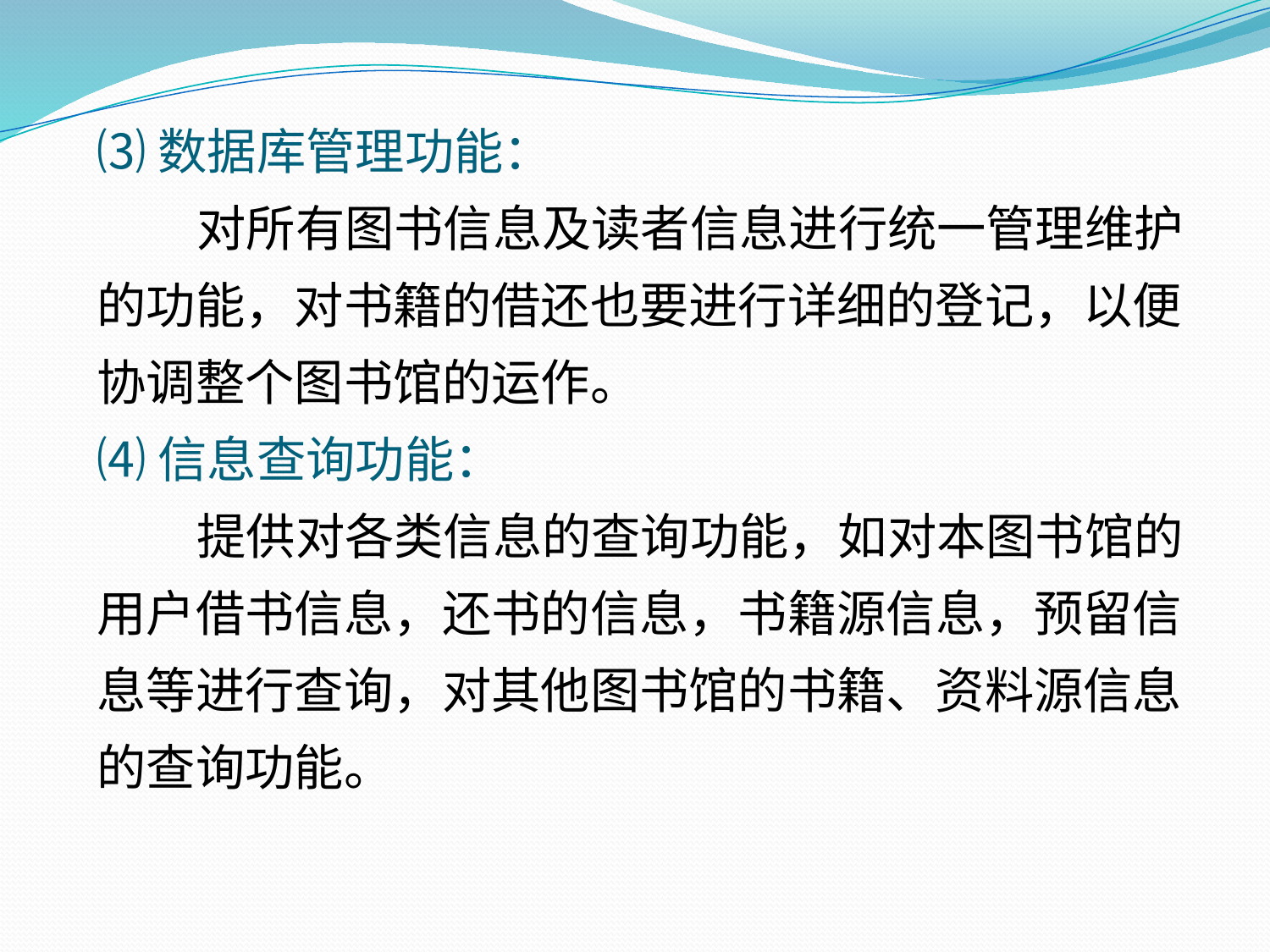

⑶数据库管理功能：
        对所有图书信息及读者信息进行统一管理维护的功能，对书籍的借还也要进行详细的登记，以便协调整个图书馆的运作。
⑷信息查询功能：
        提供对各类信息的查询功能，如对本图书馆的用户借书信息，还书的信息，书籍源信息，预留信息等进行查询，对其他图书馆的书籍、资料源信息的查询功能。